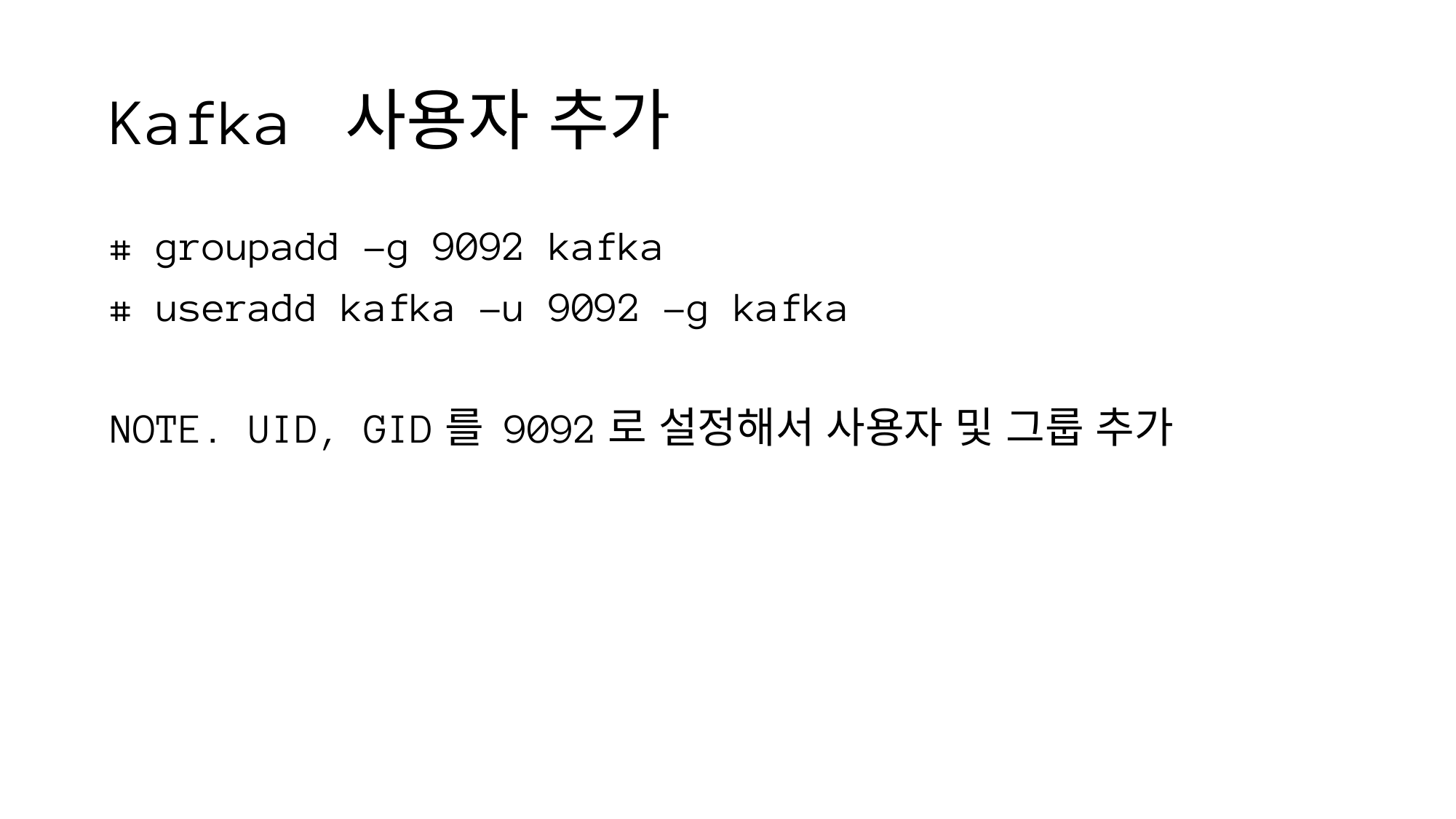

# Kafka 사용자 추가
# groupadd -g 9092 kafka
# useradd kafka -u 9092 -g kafka

NOTE. UID, GID를 9092로 설정해서 사용자 및 그룹 추가